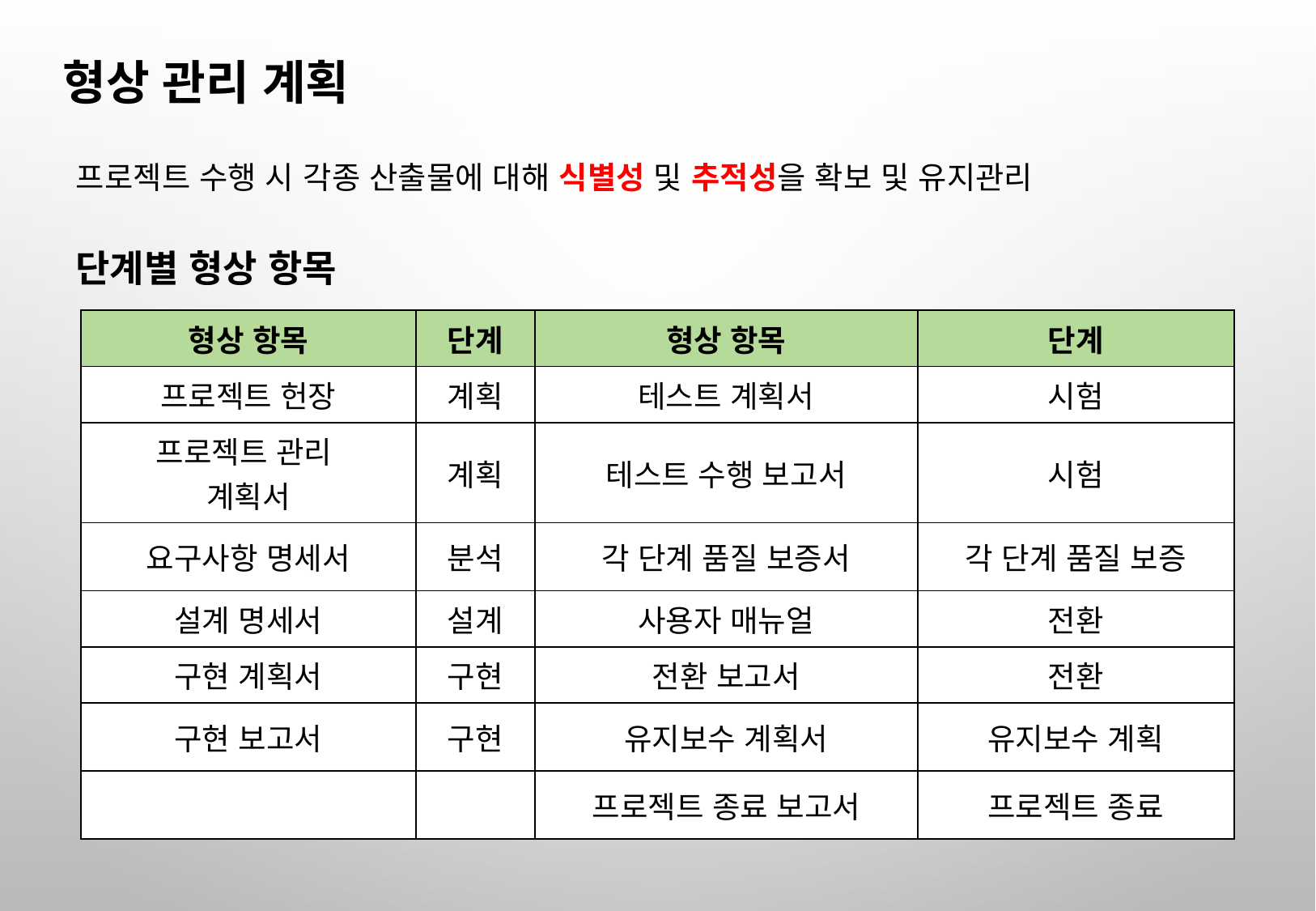

형상 관리 계획

프로젝트 수행 시 각종 산출물에 대해 식별성 및 추적성을 확보 및 유지관리

단계별 형상 항목
| 형상 항목 | 단계 | 형상 항목 | 단계 |
| --- | --- | --- | --- |
| 프로젝트 헌장 | 계획 | 테스트 계획서 | 시험 |
| 프로젝트 관리 계획서 | 계획 | 테스트 수행 보고서 | 시험 |
| 요구사항 명세서 | 분석 | 각 단계 품질 보증서 | 각 단계 품질 보증 |
| 설계 명세서 | 설계 | 사용자 매뉴얼 | 전환 |
| 구현 계획서 | 구현 | 전환 보고서 | 전환 |
| 구현 보고서 | 구현 | 유지보수 계획서 | 유지보수 계획 |
|  |  | 프로젝트 종료 보고서 | 프로젝트 종료 |
52